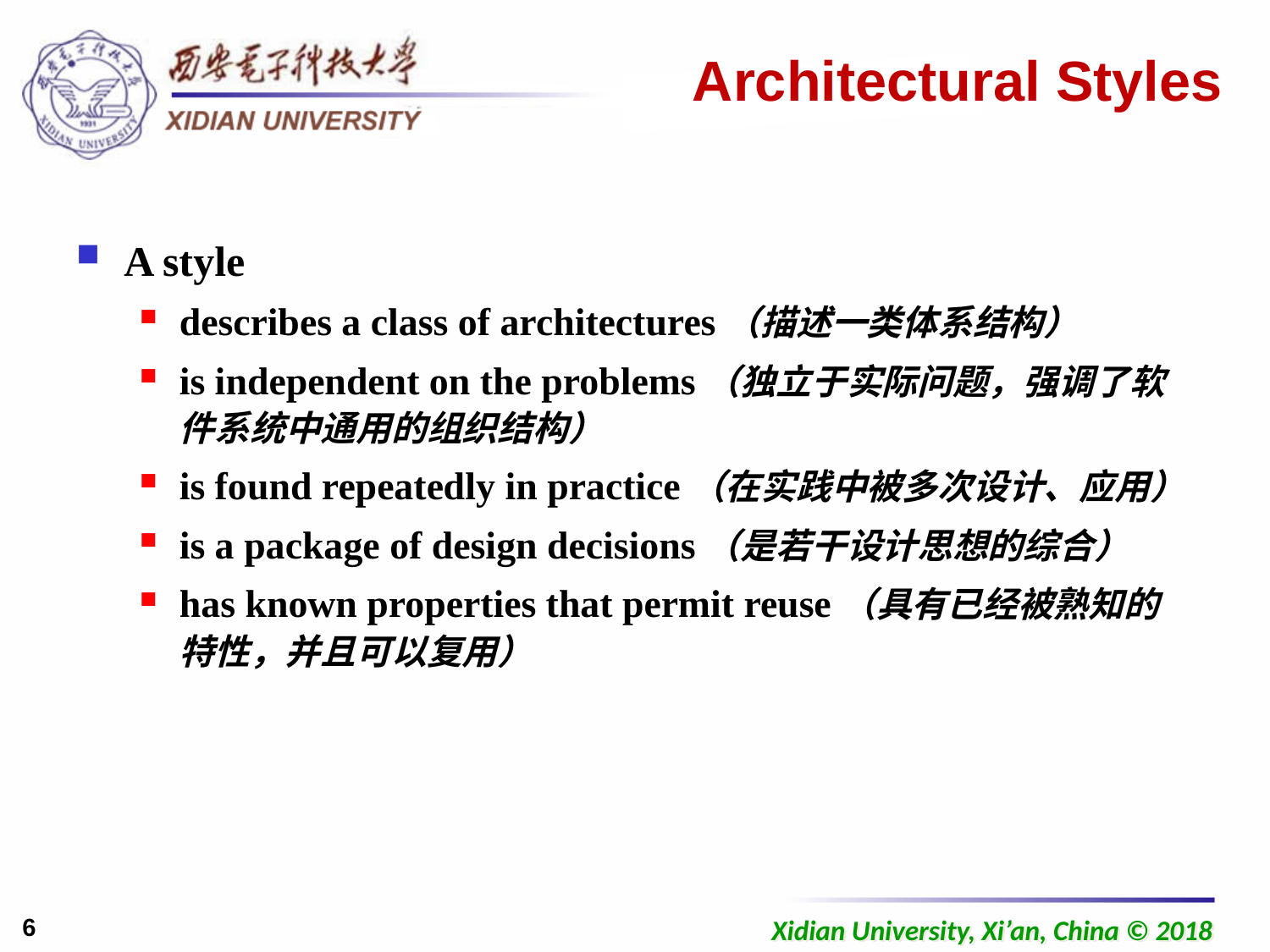

# Architectural Styles
A style
describes a class of architectures（描述一类体系结构）
is independent on the problems（独立于实际问题，强调了软件系统中通用的组织结构）
is found repeatedly in practice（在实践中被多次设计、应用）
is a package of design decisions（是若干设计思想的综合）
has known properties that permit reuse（具有已经被熟知的特性，并且可以复用）